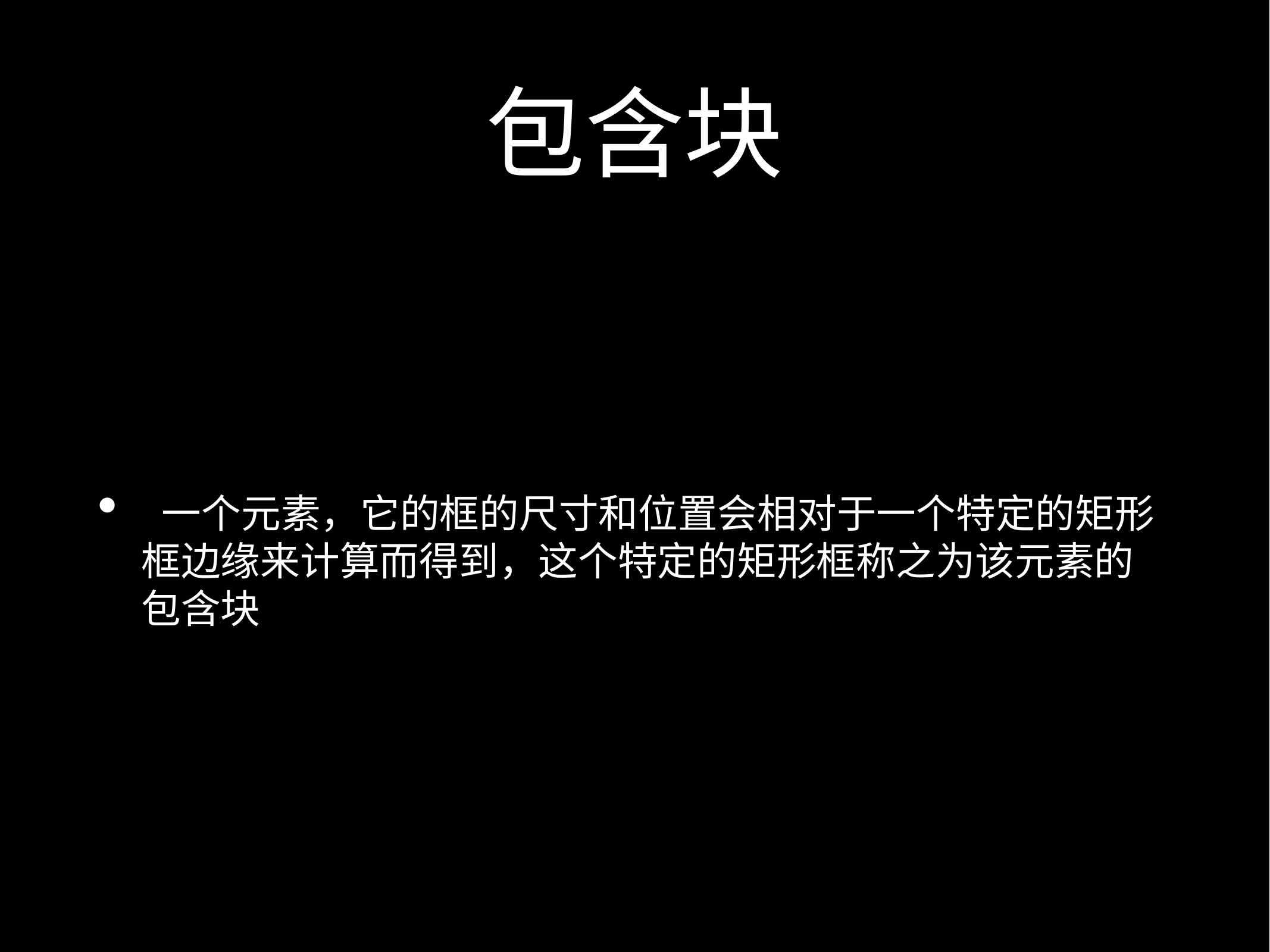

# 包含块
 一个元素，它的框的尺寸和位置会相对于一个特定的矩形框边缘来计算而得到，这个特定的矩形框称之为该元素的包含块